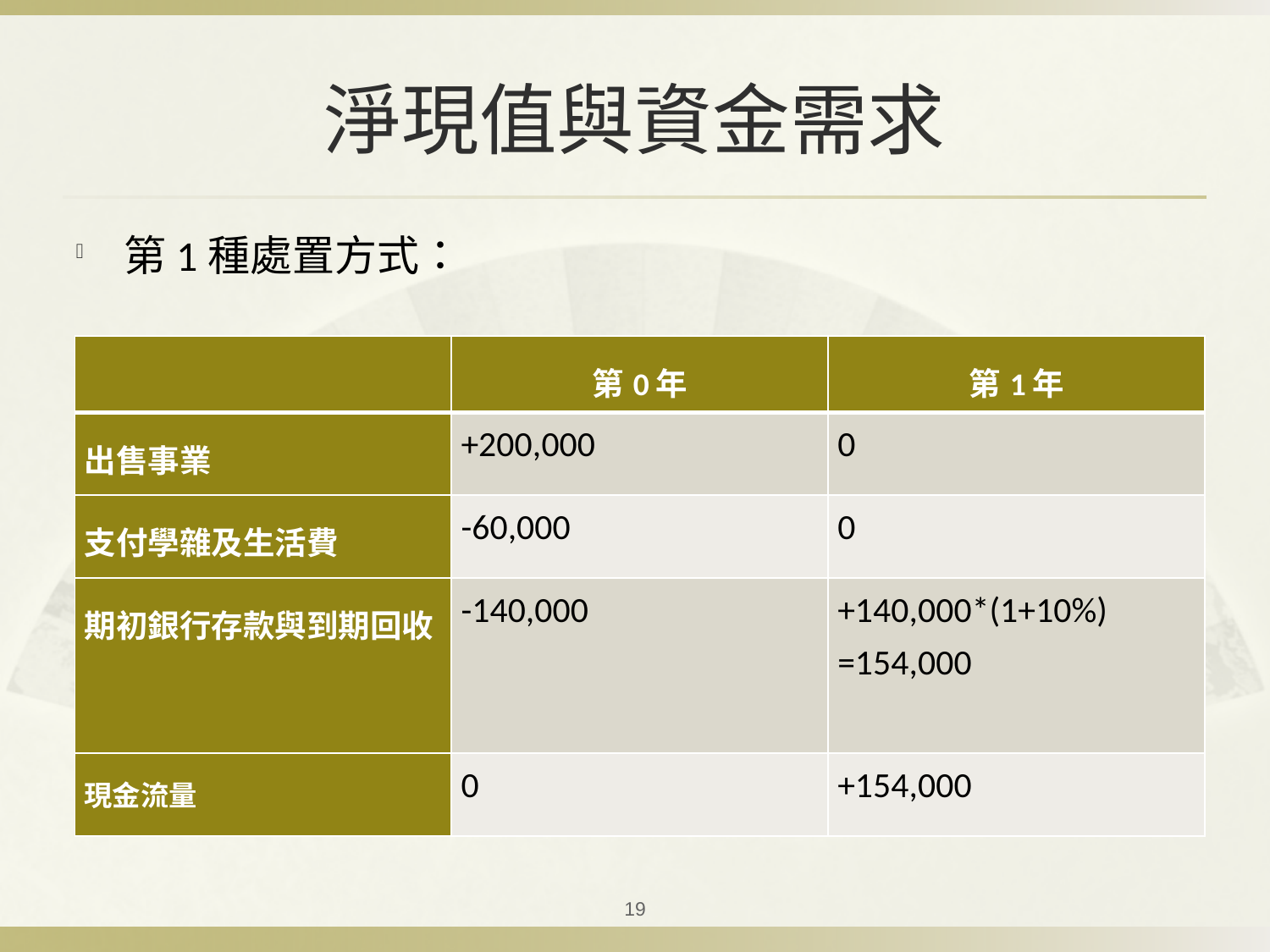

# 淨現值與資金需求
第1種處置方式：
|  | 第0年 | 第1年 |
| --- | --- | --- |
| 出售事業 | +200,000 | 0 |
| 支付學雜及生活費 | -60,000 | 0 |
| 期初銀行存款與到期回收 | -140,000 | +140,000\*(1+10%) =154,000 |
| 現金流量 | 0 | +154,000 |
19